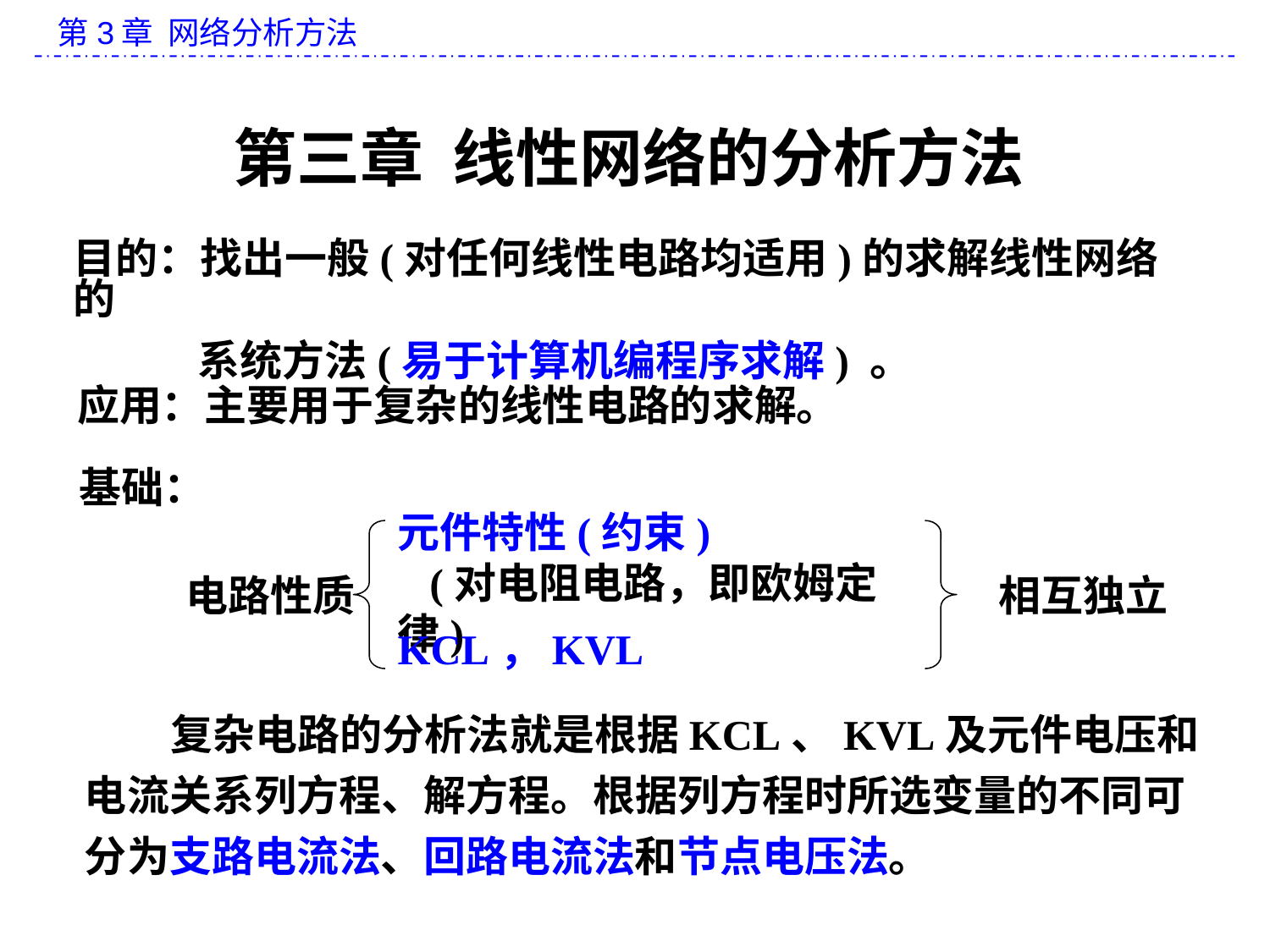

第三章  线性网络的分析方法
目的：找出一般(对任何线性电路均适用)的求解线性网络的
            系统方法(易于计算机编程序求解) 。
应用：主要用于复杂的线性电路的求解。
基础：
元件特性(约束)
   (对电阻电路，即欧姆定律)

电路性质
相互独立
KCL，KVL
        复杂电路的分析法就是根据KCL、KVL及元件电压和电流关系列方程、解方程。根据列方程时所选变量的不同可分为支路电流法、回路电流法和节点电压法。